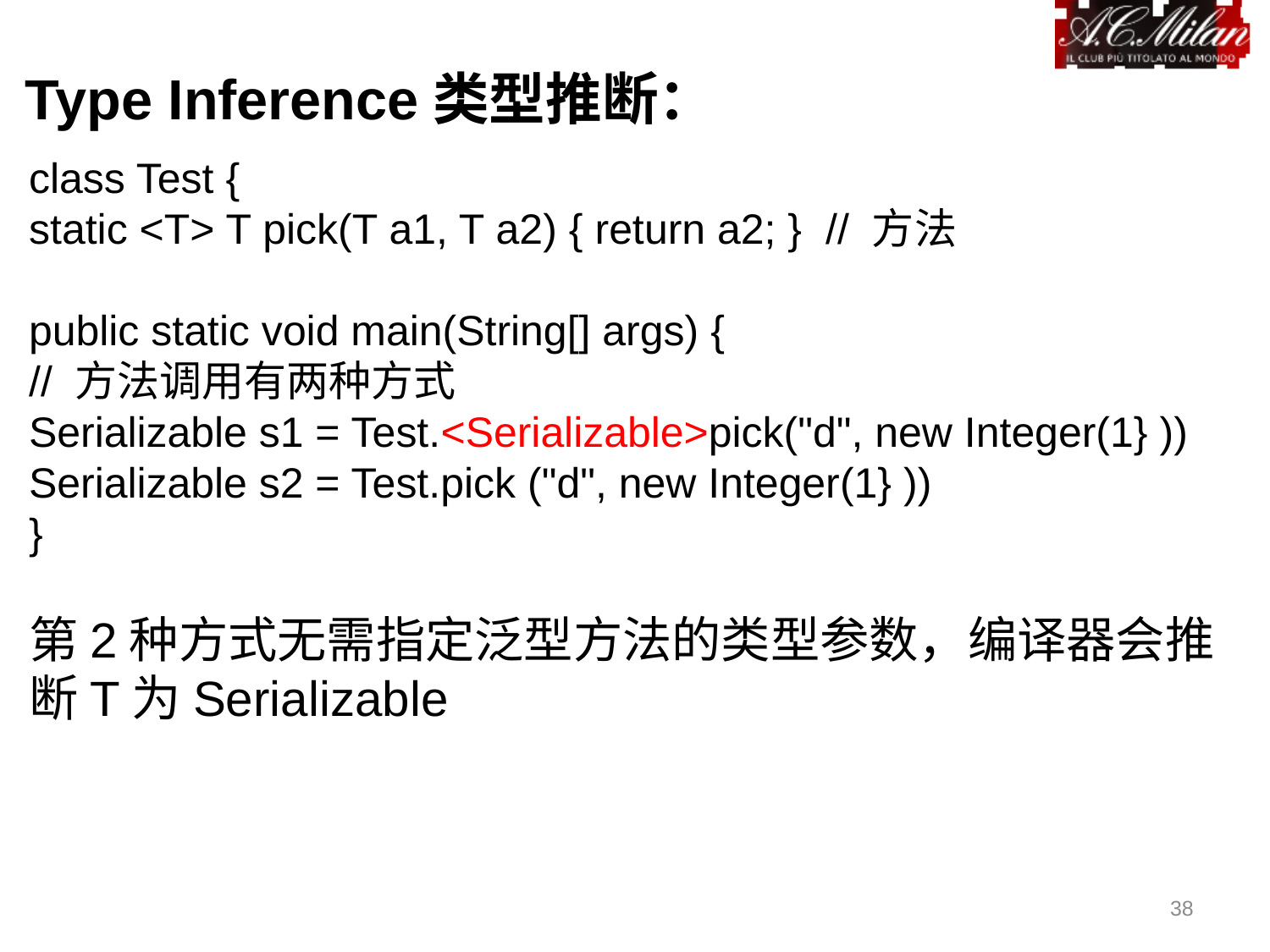

Type Inference类型推断：
class Test {
static <T> T pick(T a1, T a2) { return a2; }  // 方法

public static void main(String[] args) {
// 方法调用有两种方式
Serializable s1 = Test.<Serializable>pick("d", new Integer(1} ))
Serializable s2 = Test.pick ("d", new Integer(1} ))
}

第2种方式无需指定泛型方法的类型参数，编译器会推断T为Serializable
38